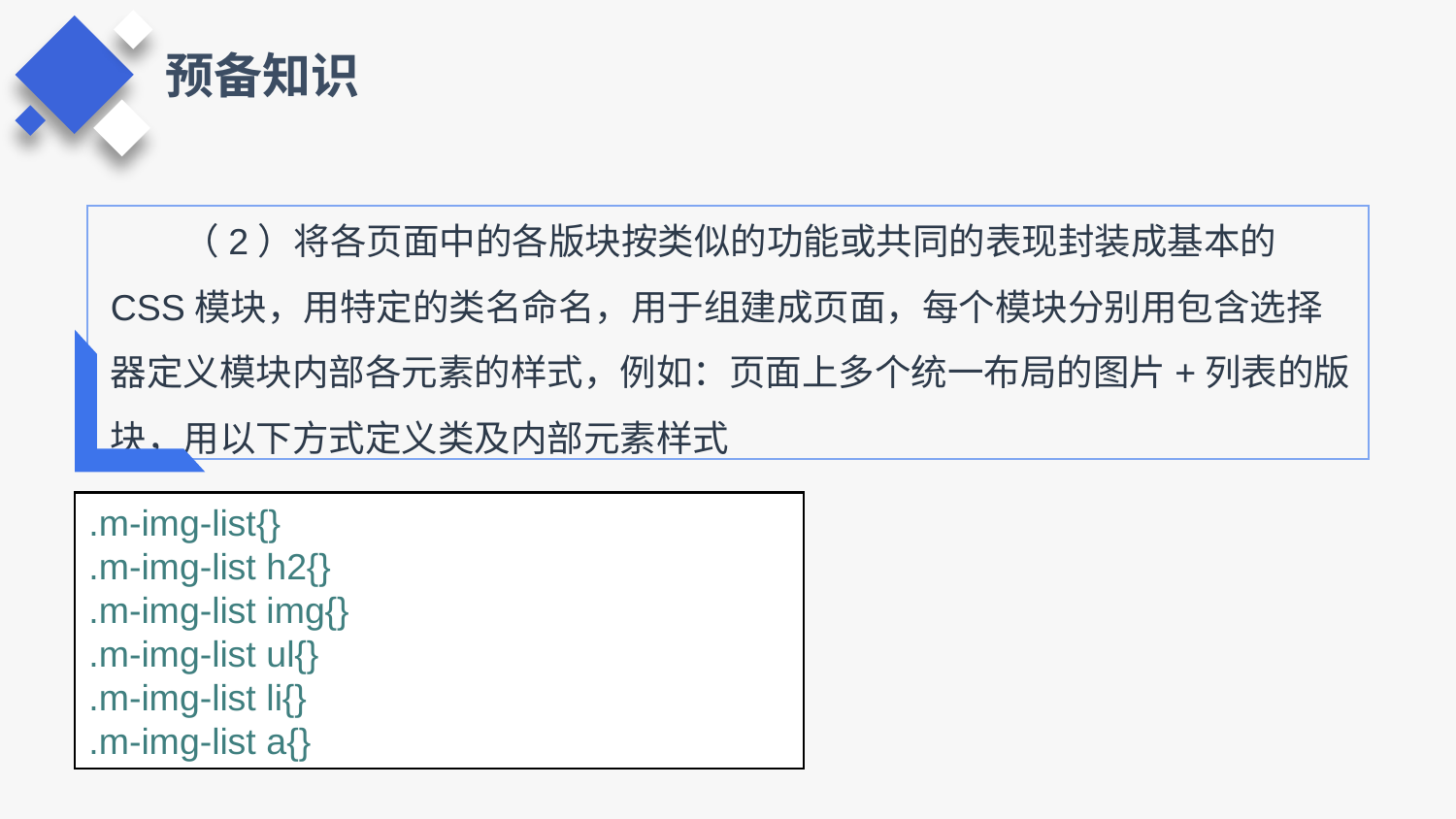

预备知识

（2）将各页面中的各版块按类似的功能或共同的表现封装成基本的CSS模块，用特定的类名命名，用于组建成页面，每个模块分别用包含选择器定义模块内部各元素的样式，例如：页面上多个统一布局的图片+列表的版块，用以下方式定义类及内部元素样式

.m-img-list{}
.m-img-list h2{}
.m-img-list img{}
.m-img-list ul{}
.m-img-list li{}
.m-img-list a{}